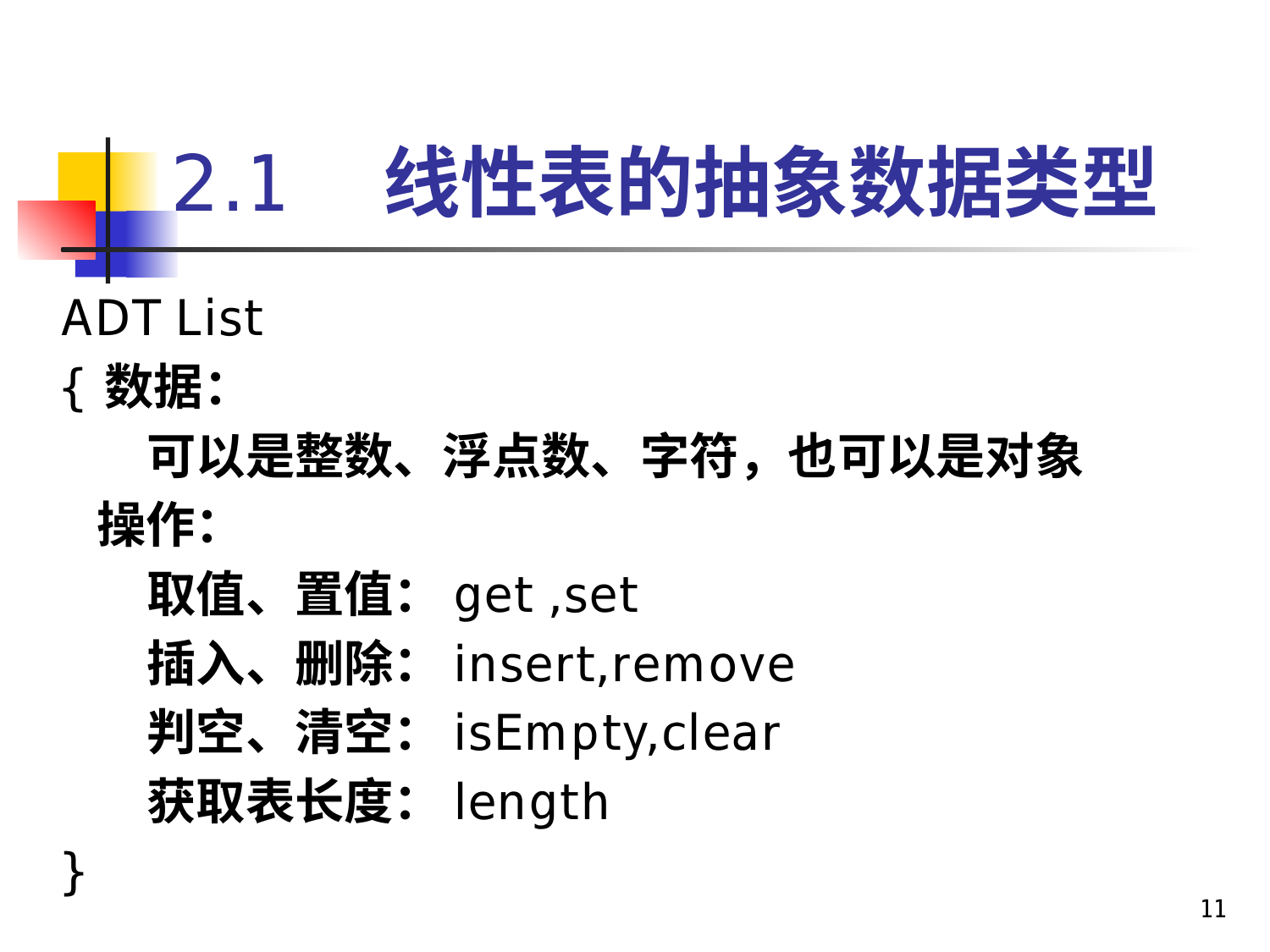

# 2.1   线性表的抽象数据类型
ADT List
{数据：
	可以是整数、浮点数、字符，也可以是对象
  操作：
	取值、置值：get ,set
	插入、删除：insert,remove
	判空、清空：isEmpty,clear
	获取表长度：length
}

11